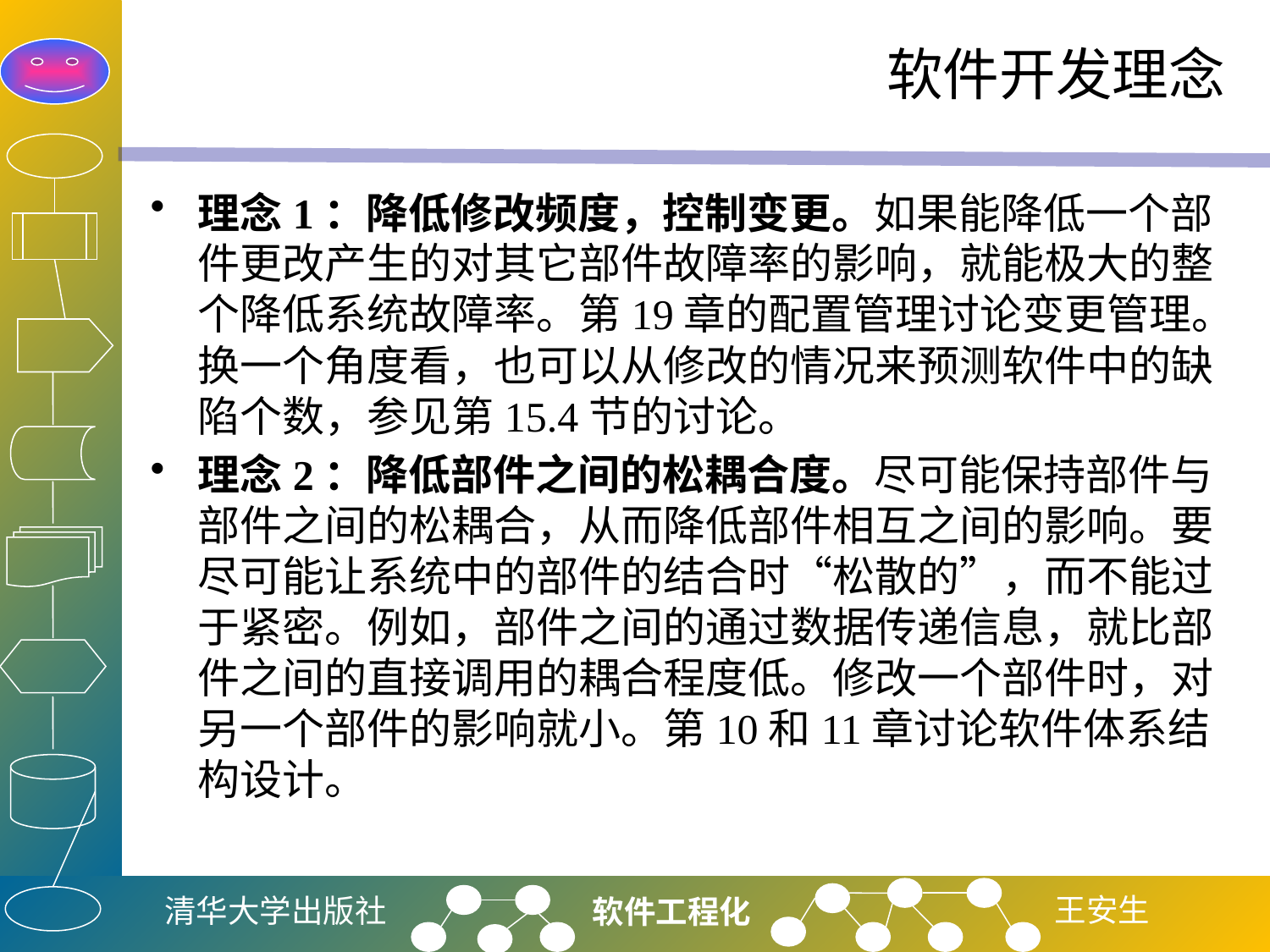

# 软件开发理念
理念1：降低修改频度，控制变更。如果能降低一个部件更改产生的对其它部件故障率的影响，就能极大的整个降低系统故障率。第19章的配置管理讨论变更管理。换一个角度看，也可以从修改的情况来预测软件中的缺陷个数，参见第15.4节的讨论。
理念2：降低部件之间的松耦合度。尽可能保持部件与部件之间的松耦合，从而降低部件相互之间的影响。要尽可能让系统中的部件的结合时“松散的”，而不能过于紧密。例如，部件之间的通过数据传递信息，就比部件之间的直接调用的耦合程度低。修改一个部件时，对另一个部件的影响就小。第10和11章讨论软件体系结构设计。